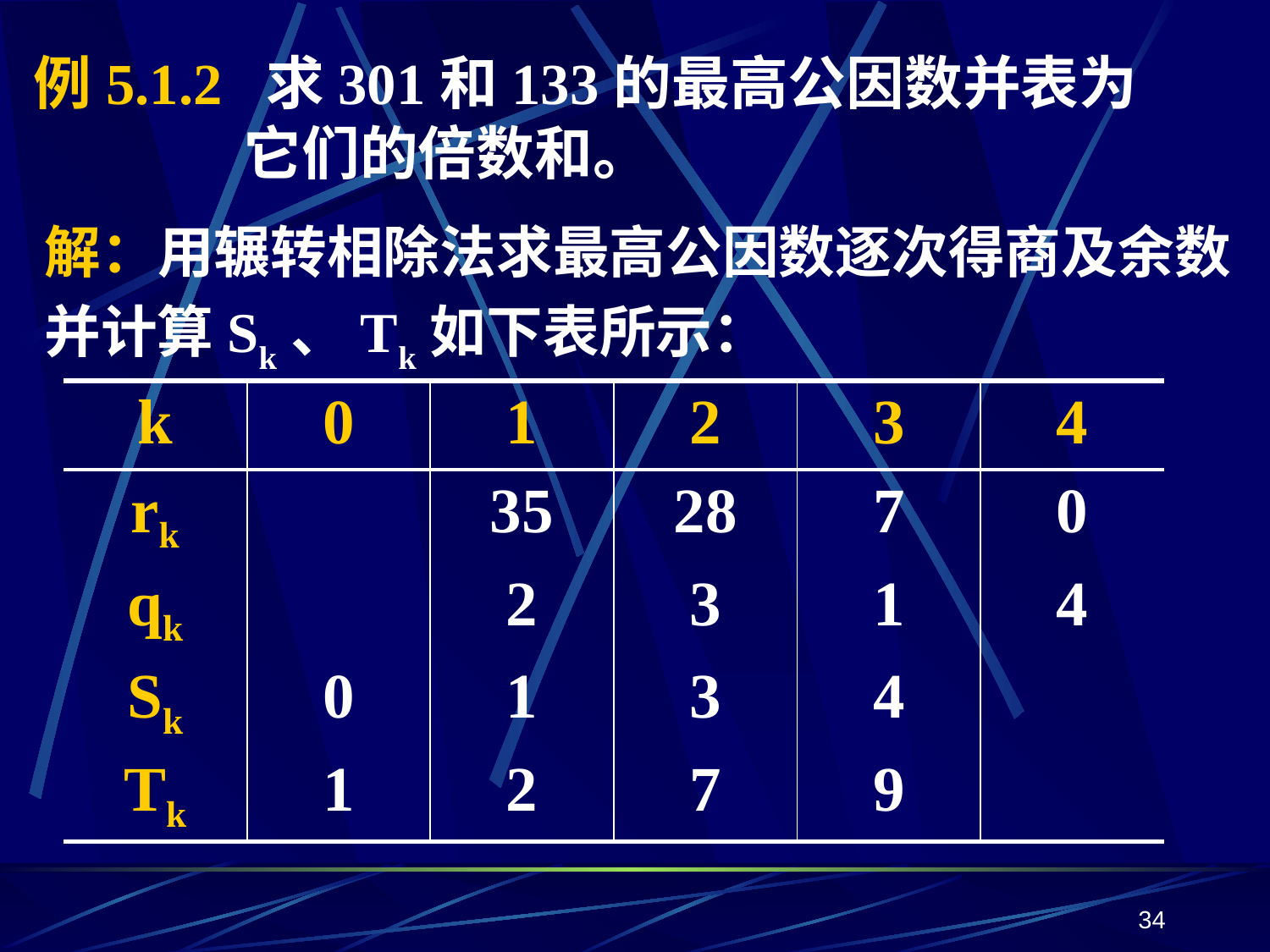

# 例5.1.2  求301和133的最高公因数并表为 它们的倍数和。
解：用辗转相除法求最高公因数逐次得商及余数并计算Sk、Tk如下表所示：
| k | 0 | 1 | 2 | 3 | 4 |
| --- | --- | --- | --- | --- | --- |
| rk |  | 35 | 28 | 7 | 0 |
| qk |  | 2 | 3 | 1 | 4 |
| Sk | 0 | 1 | 3 | 4 |  |
| Tk | 1 | 2 | 7 | 9 |  |
34